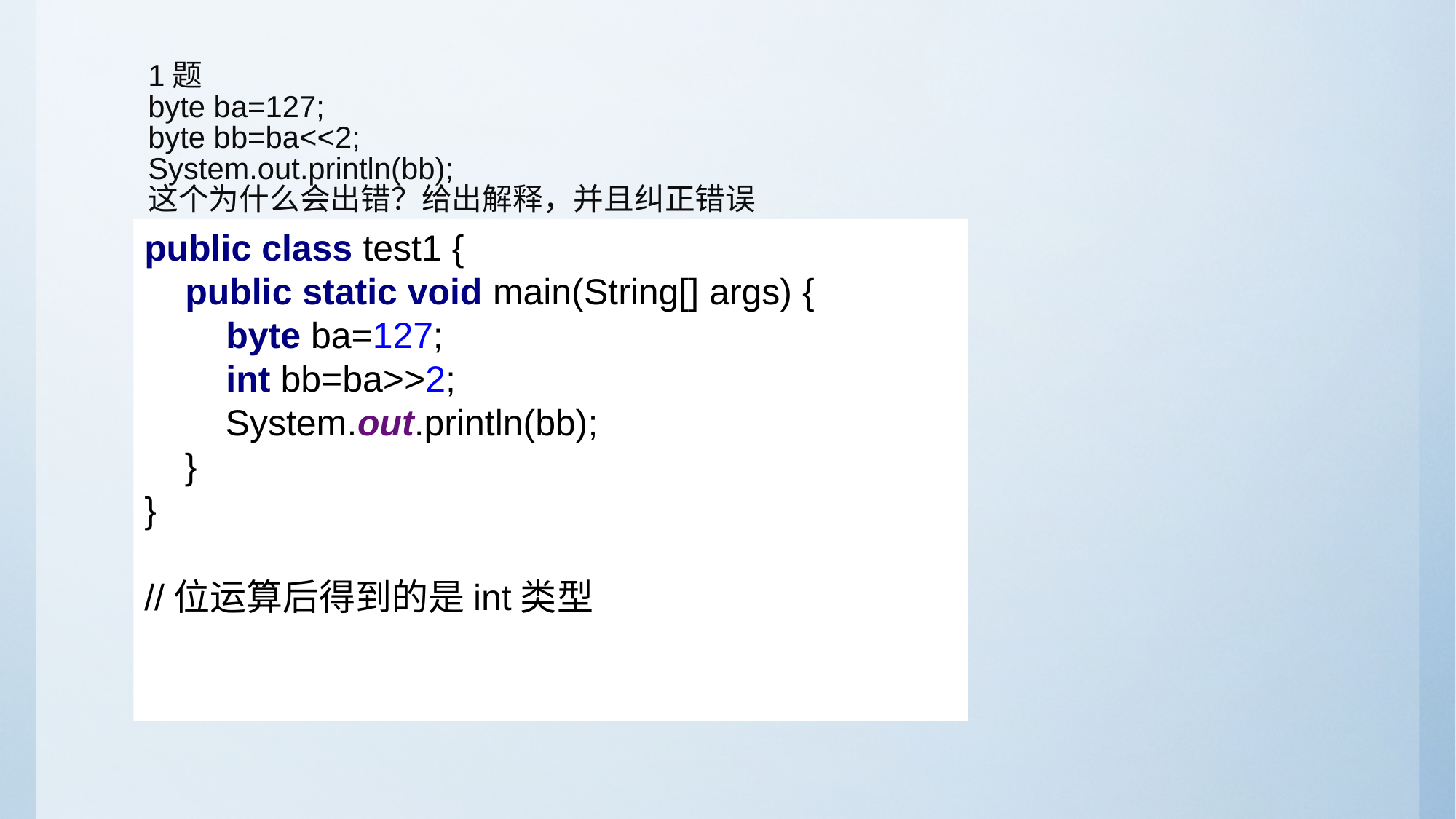

# 1题 byte ba=127; byte bb=ba<<2; System.out.println(bb); 这个为什么会出错？给出解释，并且纠正错误
public class test1 {
    public static void main(String[] args) {
        byte ba=127;
        int bb=ba>>2;
        System.out.println(bb);
    }
}

//位运算后得到的是int类型